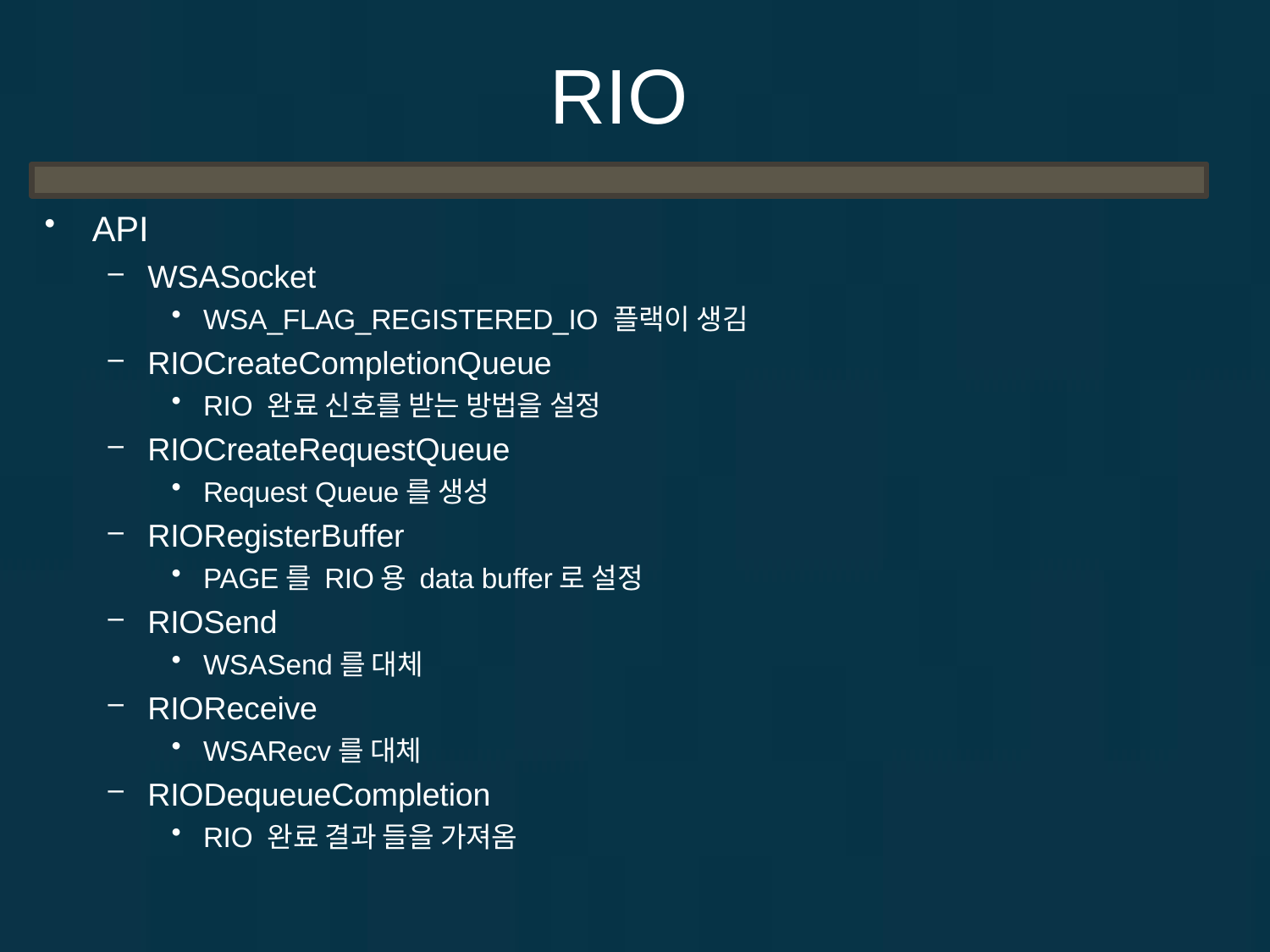

# RIO
API
WSASocket
WSA_FLAG_REGISTERED_IO 플랙이 생김
RIOCreateCompletionQueue
RIO 완료 신호를 받는 방법을 설정
RIOCreateRequestQueue
Request Queue를 생성
RIORegisterBuffer
PAGE를 RIO용 data buffer로 설정
RIOSend
WSASend를 대체
RIOReceive
WSARecv를 대체
RIODequeueCompletion
RIO 완료 결과 들을 가져옴